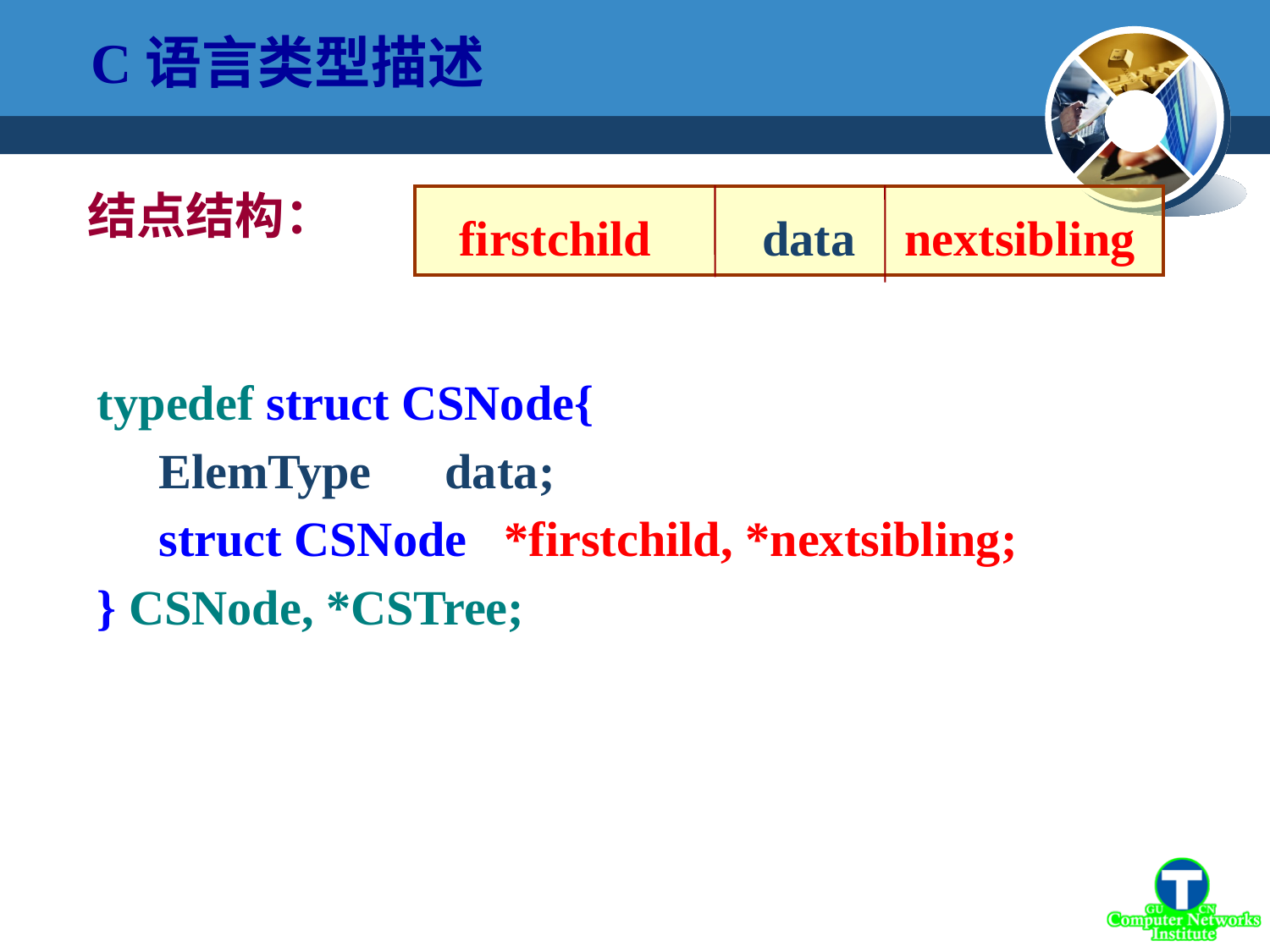

C语言类型描述
结点结构：
  firstchild         data    nextsibling

typedef struct CSNode{
     ElemType      data;
     struct CSNode   *firstchild, *nextsibling;
} CSNode, *CSTree;
107